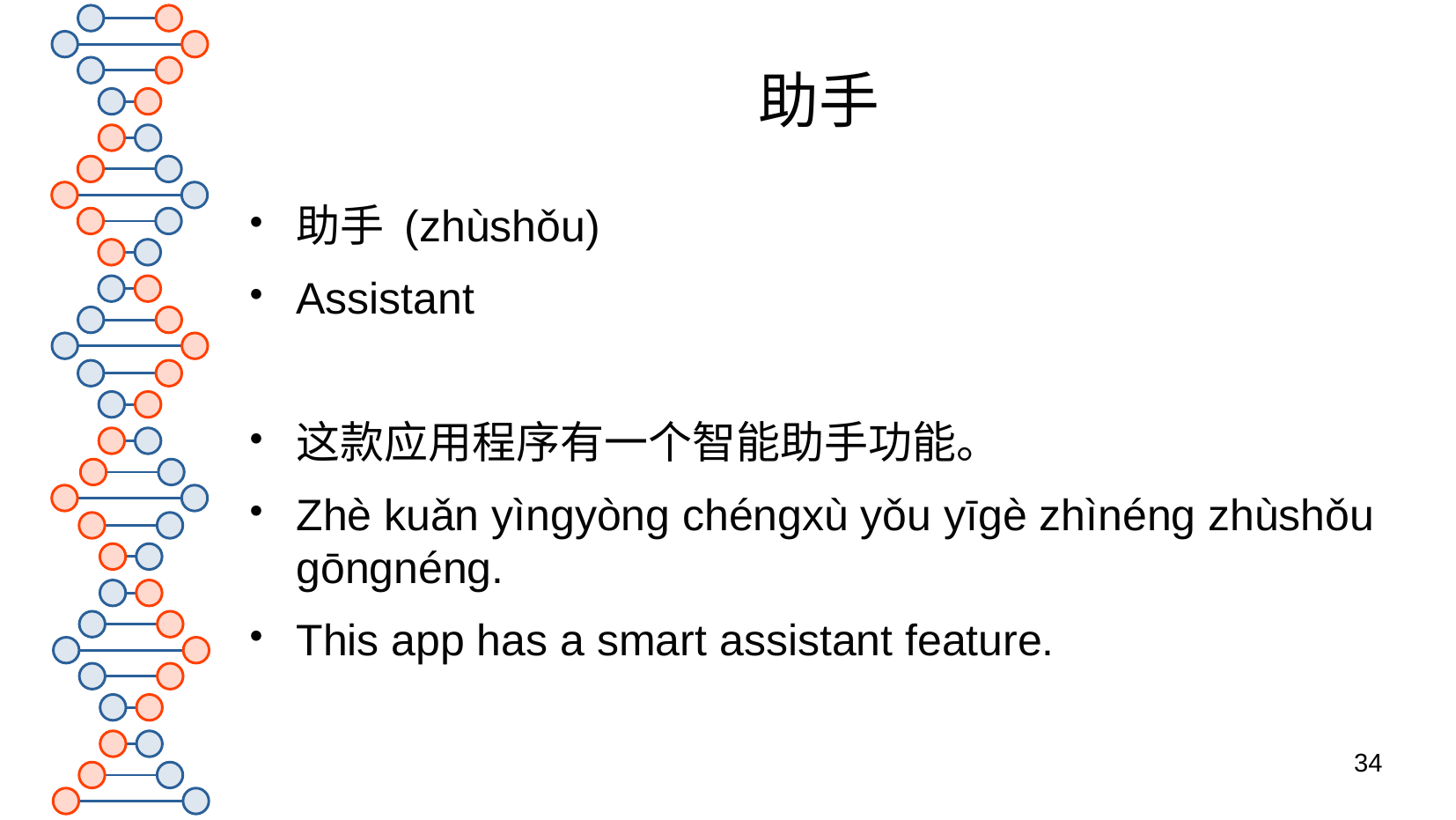

# 助手
助手 (zhùshǒu)
Assistant

这款应用程序有一个智能助手功能。
Zhè kuǎn yìngyòng chéngxù yǒu yīgè zhìnéng zhùshǒu gōngnéng.
This app has a smart assistant feature.

34